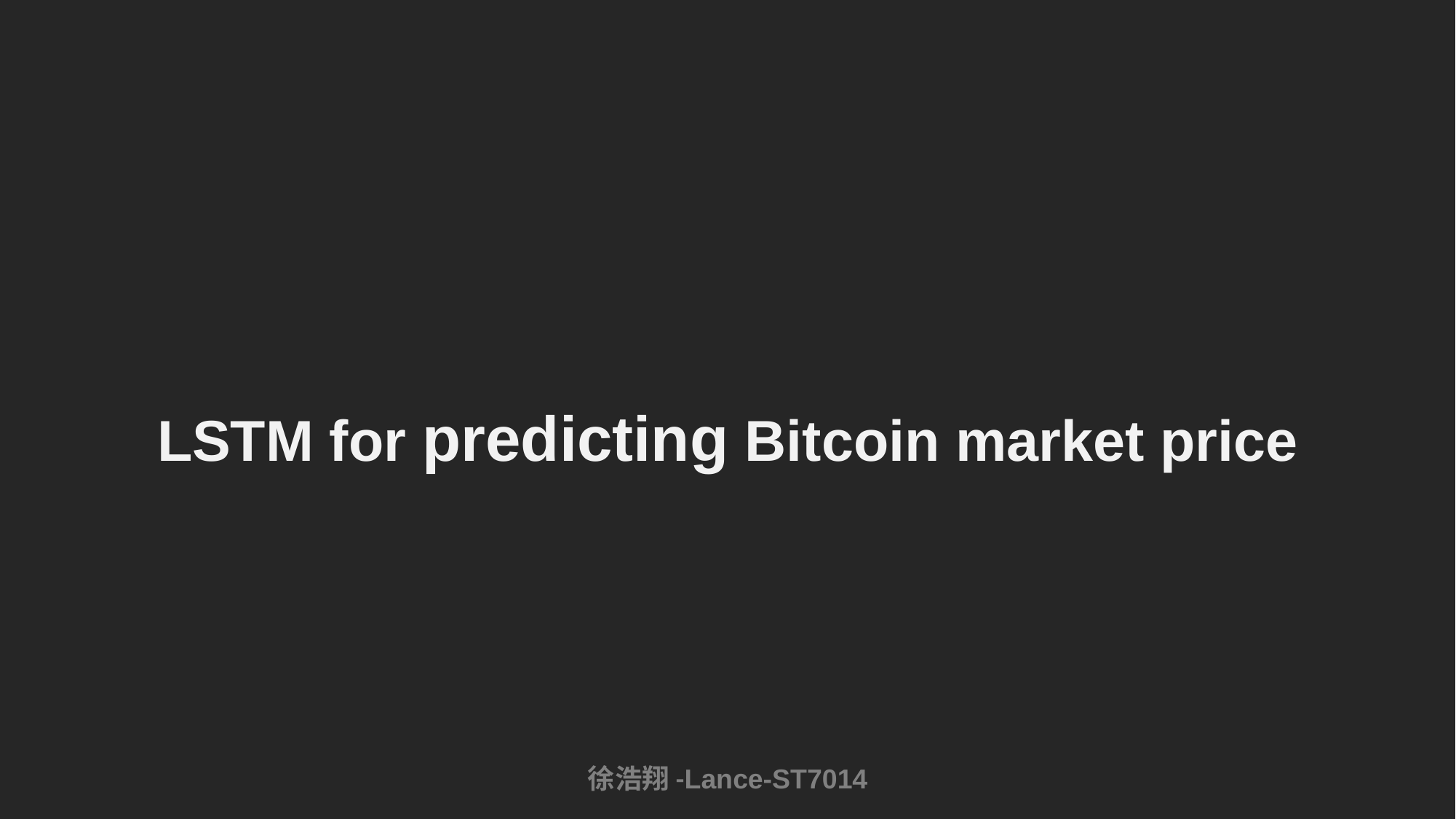

# LSTM for predicting Bitcoin market price
徐浩翔-Lance-ST7014